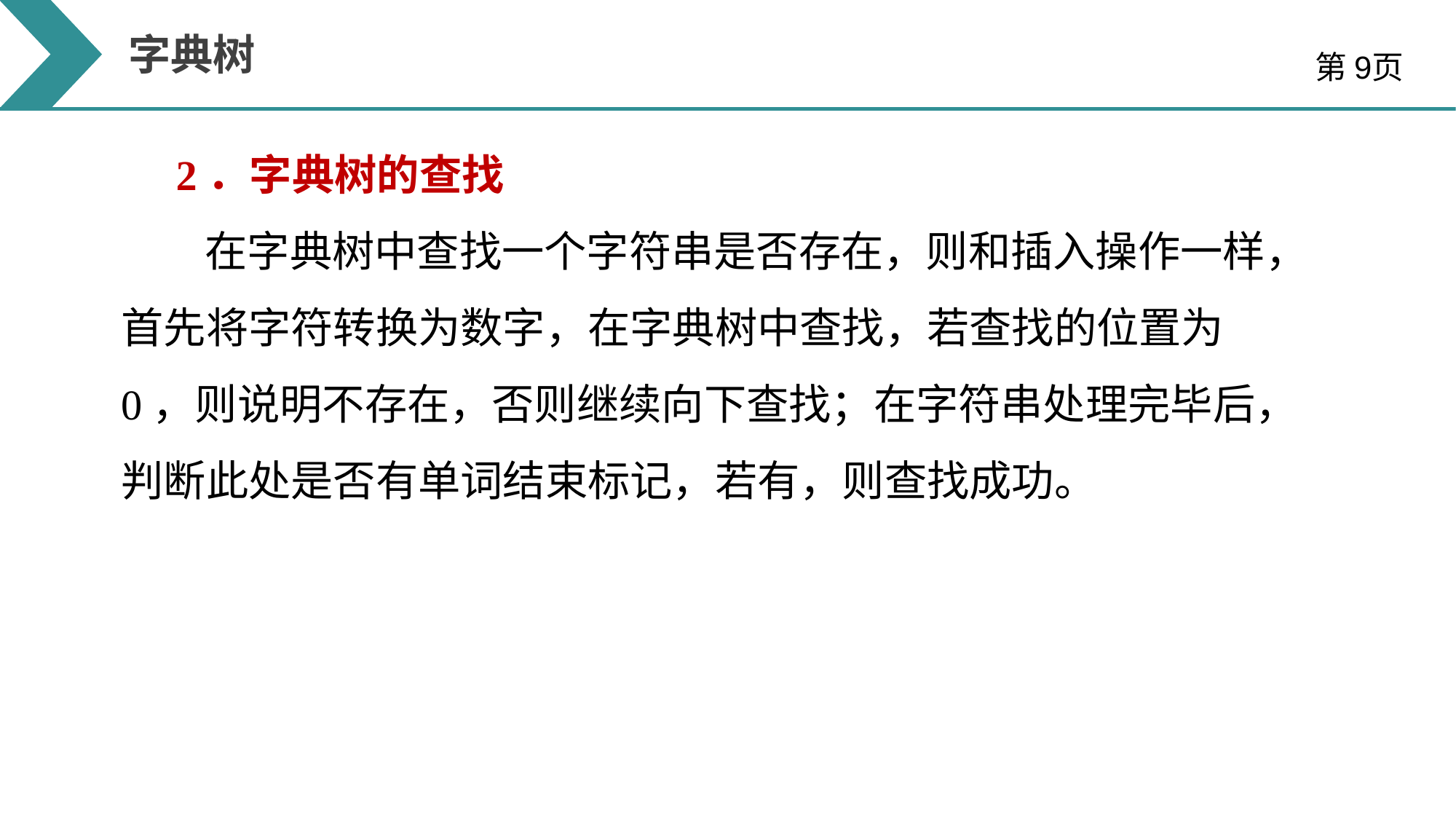

字典树
第9页
2．字典树的查找
  在字典树中查找一个字符串是否存在，则和插入操作一样，首先将字符转换为数字，在字典树中查找，若查找的位置为0，则说明不存在，否则继续向下查找；在字符串处理完毕后，判断此处是否有单词结束标记，若有，则查找成功。